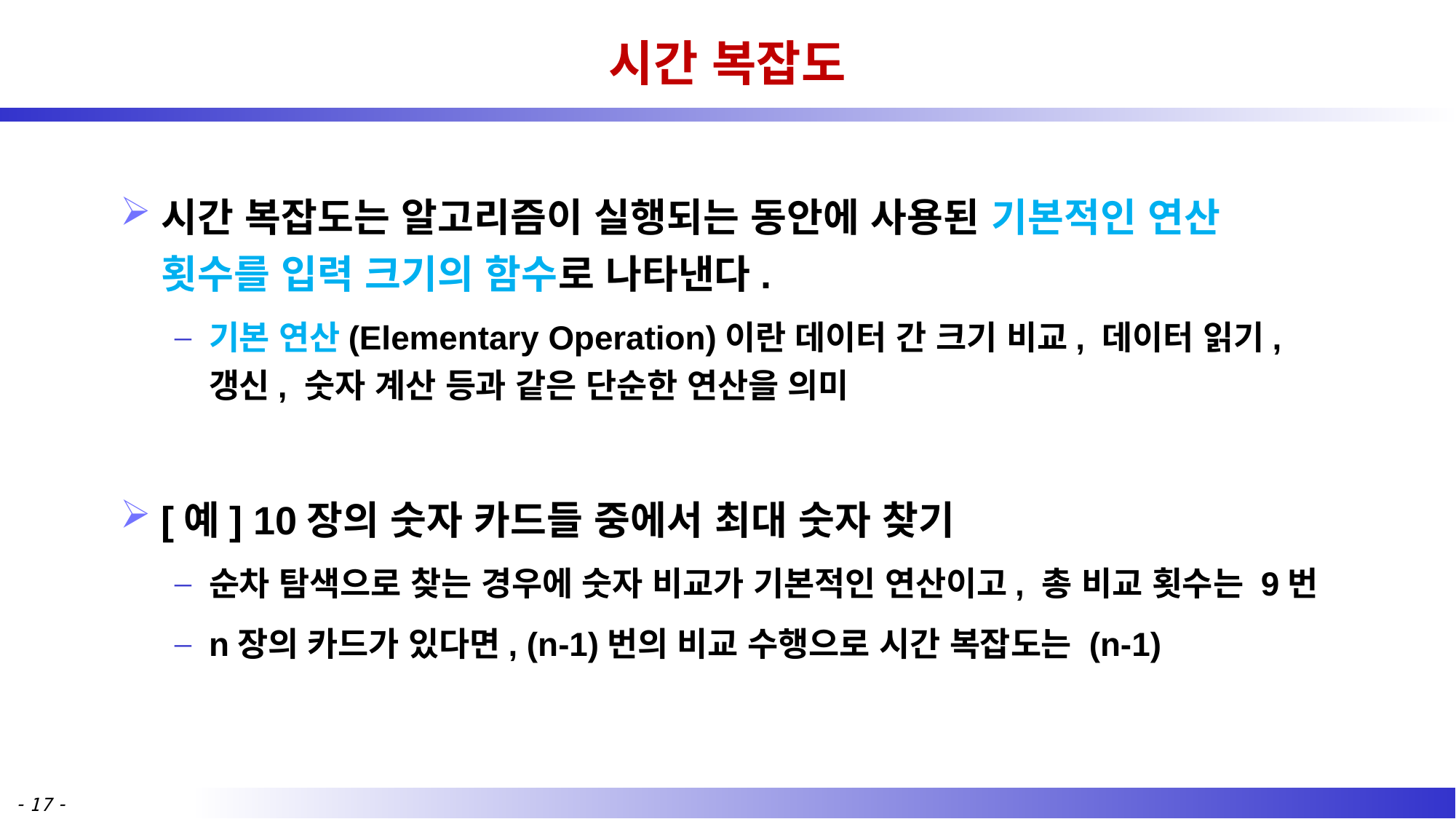

# 시간 복잡도
시간 복잡도는 알고리즘이 실행되는 동안에 사용된 기본적인 연산 횟수를 입력 크기의 함수로 나타낸다.
기본 연산(Elementary Operation)이란 데이터 간 크기 비교, 데이터 읽기, 갱신, 숫자 계산 등과 같은 단순한 연산을 의미

[예] 10장의 숫자 카드들 중에서 최대 숫자 찾기
순차 탐색으로 찾는 경우에 숫자 비교가 기본적인 연산이고, 총 비교 횟수는 9번
n장의 카드가 있다면, (n-1)번의 비교 수행으로 시간 복잡도는 (n-1)
- 17 -